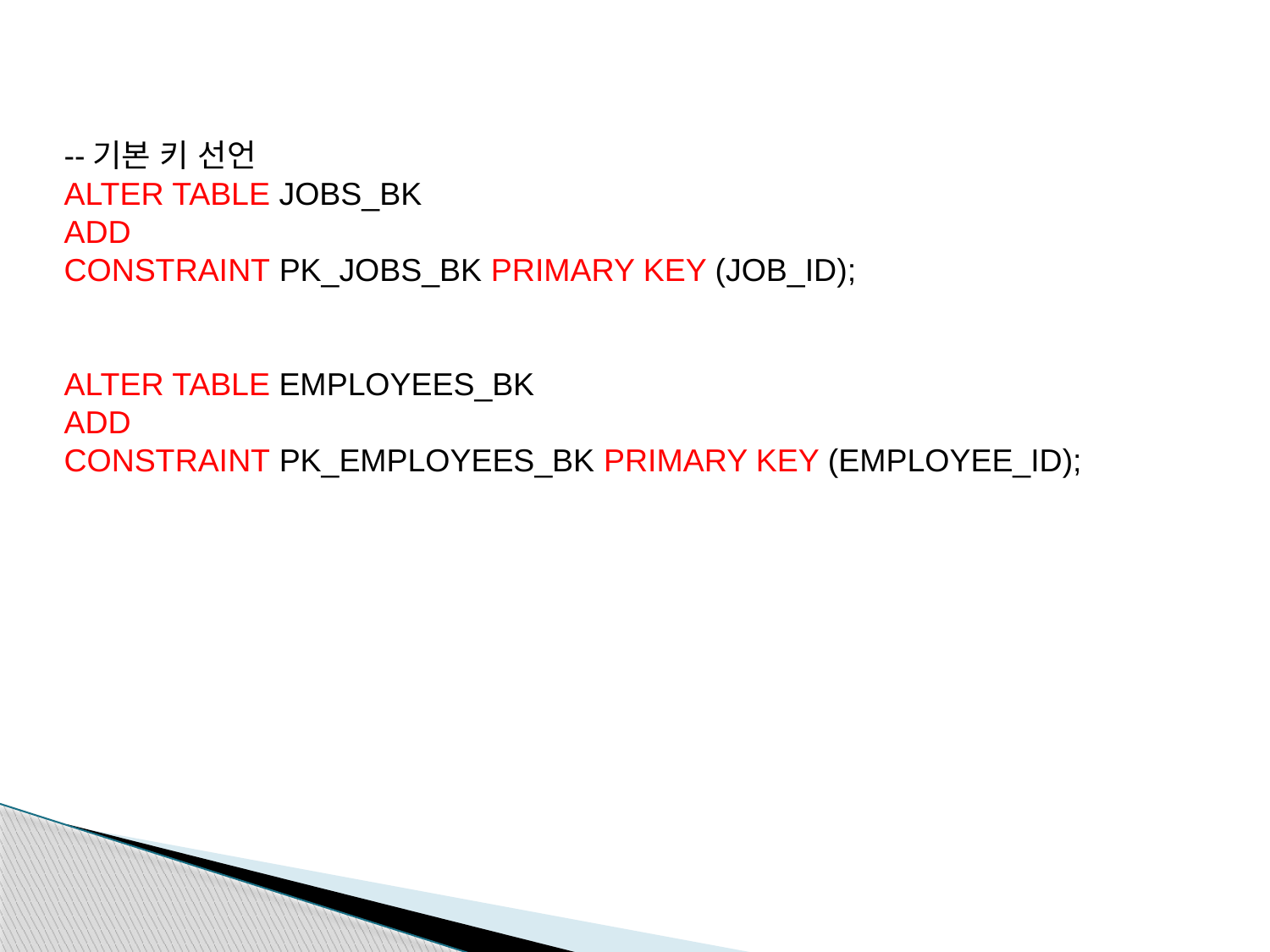

--기본 키 선언
ALTER TABLE JOBS_BK
ADD
CONSTRAINT PK_JOBS_BK PRIMARY KEY (JOB_ID);

ALTER TABLE EMPLOYEES_BK
ADD
CONSTRAINT PK_EMPLOYEES_BK PRIMARY KEY (EMPLOYEE_ID);